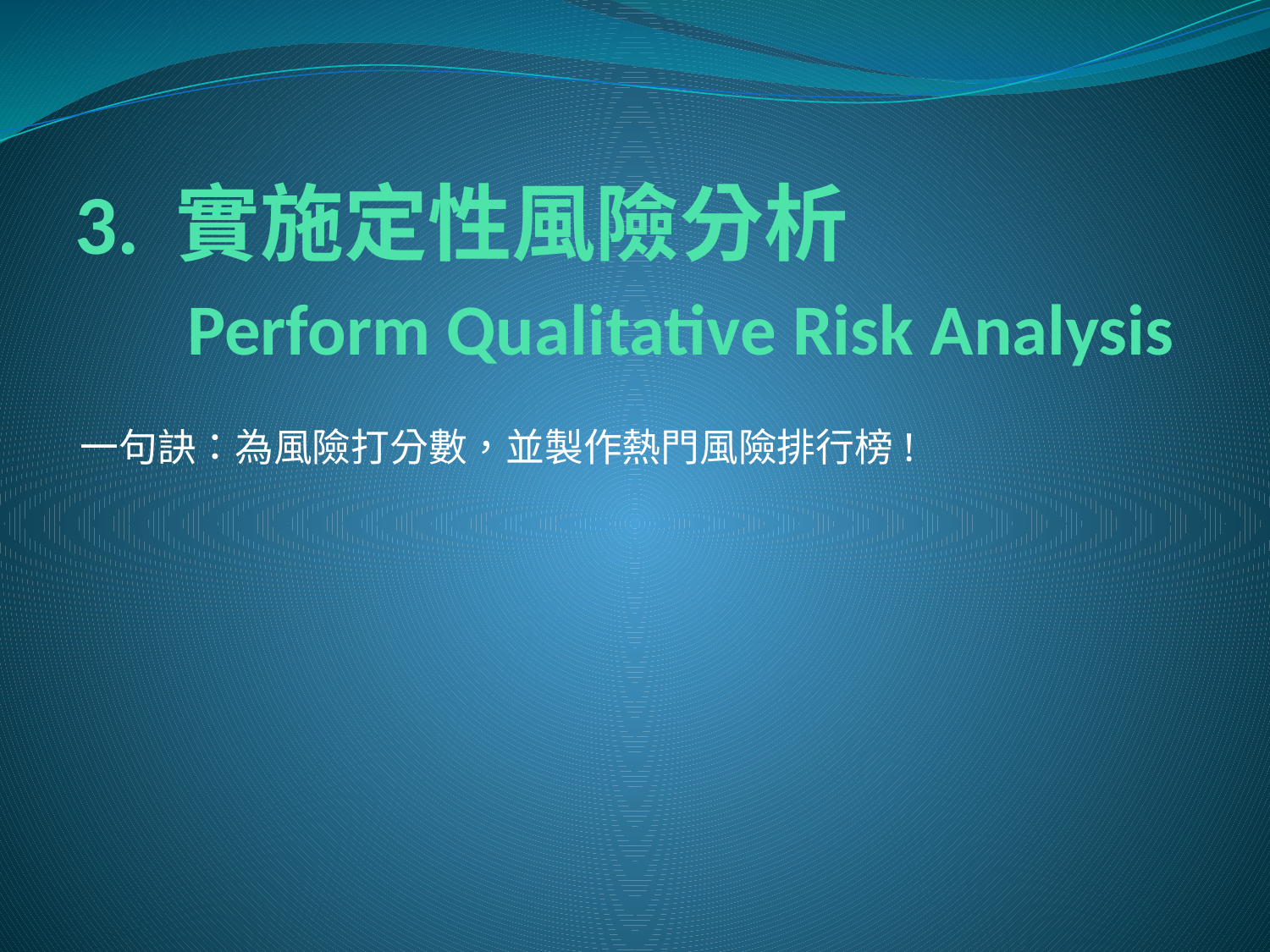

# 3. 實施定性風險分析 Perform Qualitative Risk Analysis
一句訣：為風險打分數，並製作熱門風險排行榜!